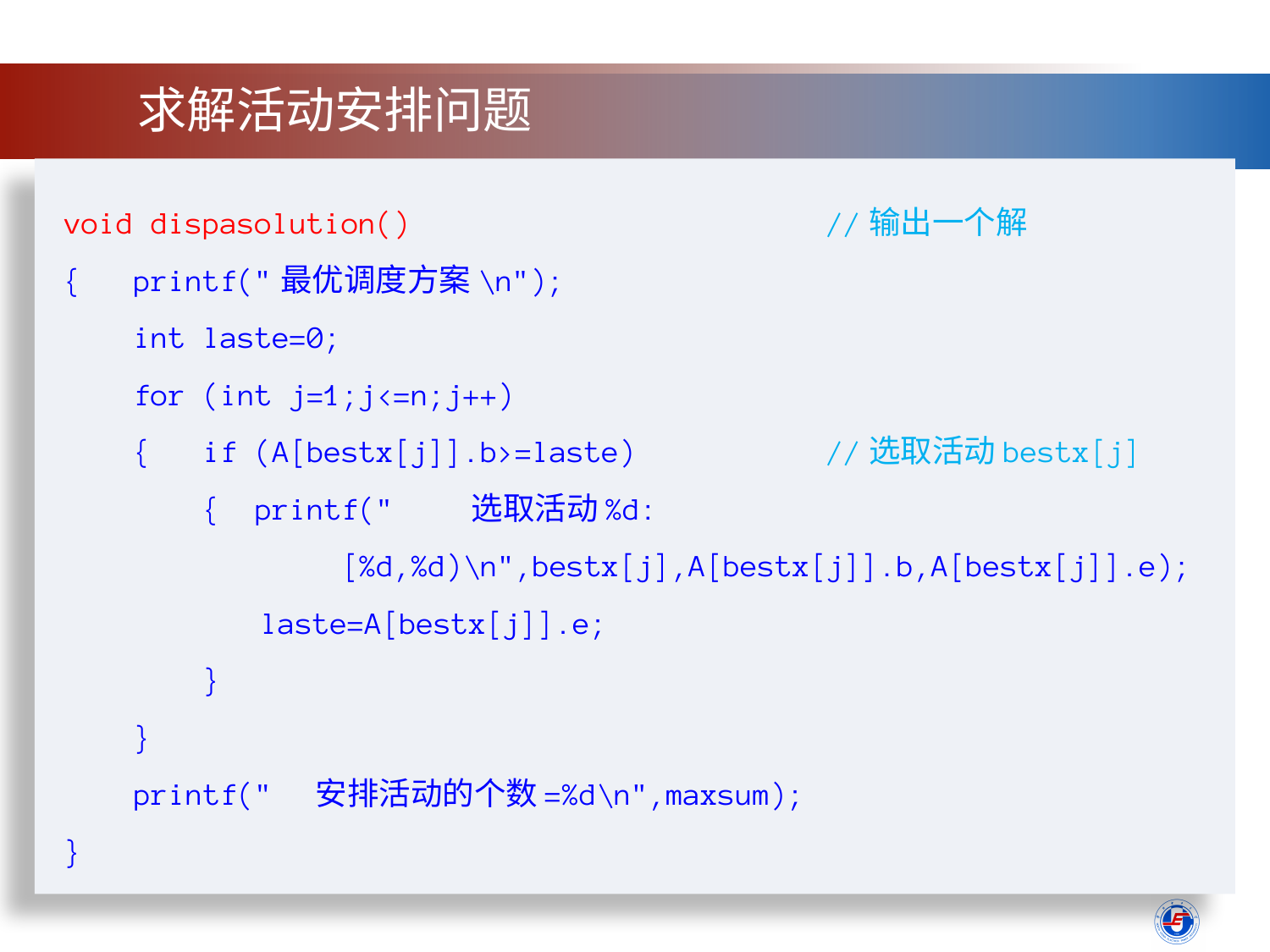

求解活动安排问题
void dispasolution()				//输出一个解
{   printf("最优调度方案\n");
    int laste=0;
    for (int j=1;j<=n;j++)
    {   if (A[bestx[j]].b>=laste)		//选取活动bestx[j]
        {  printf("    选取活动%d:
                [%d,%d)\n",bestx[j],A[bestx[j]].b,A[bestx[j]].e);
	    laste=A[bestx[j]].e;
        }
    }
    printf("  安排活动的个数=%d\n",maxsum);
}